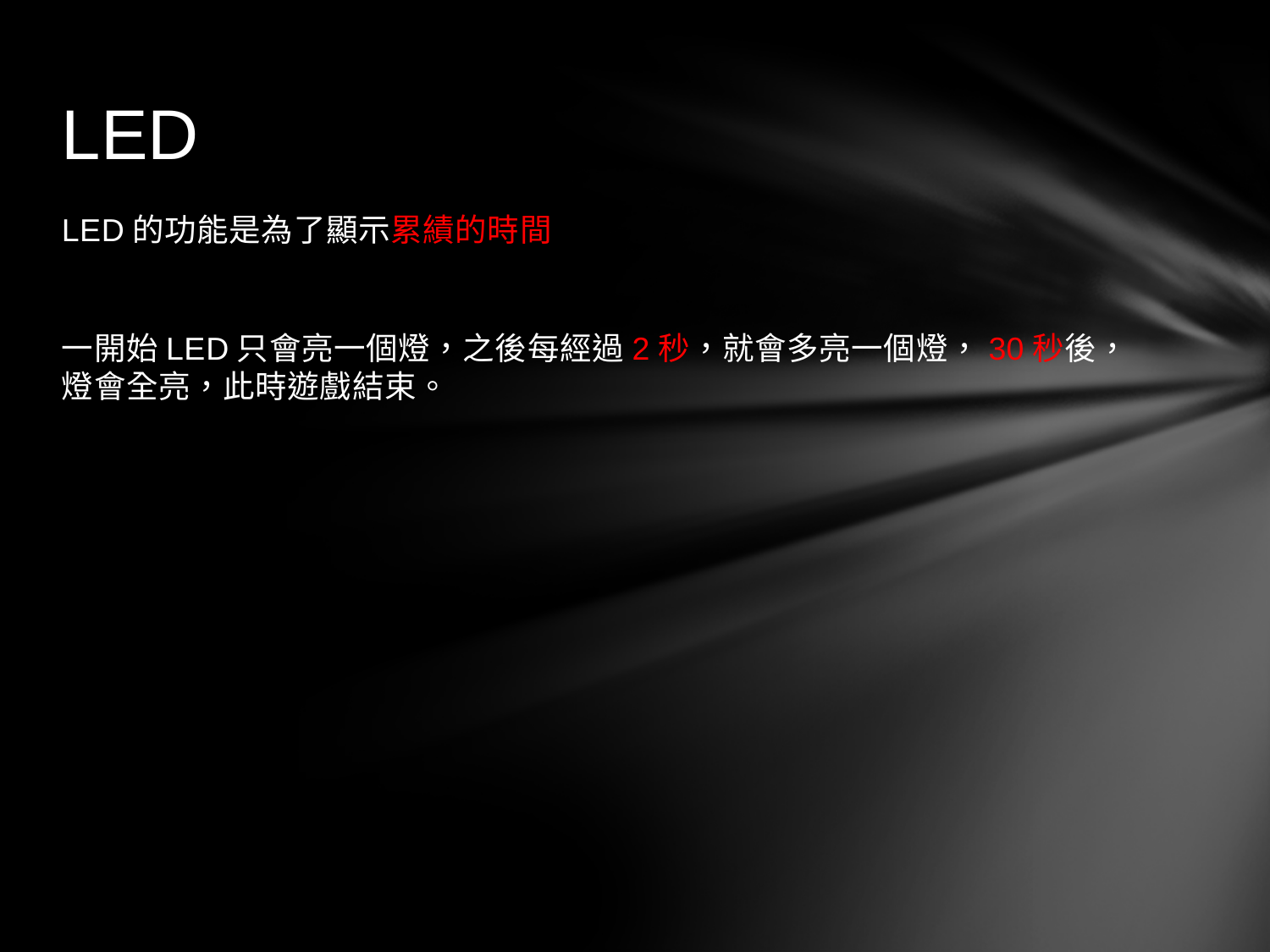

# LED
LED的功能是為了顯示累績的時間

一開始LED只會亮一個燈，之後每經過2秒，就會多亮一個燈，30秒後，燈會全亮，此時遊戲結束。